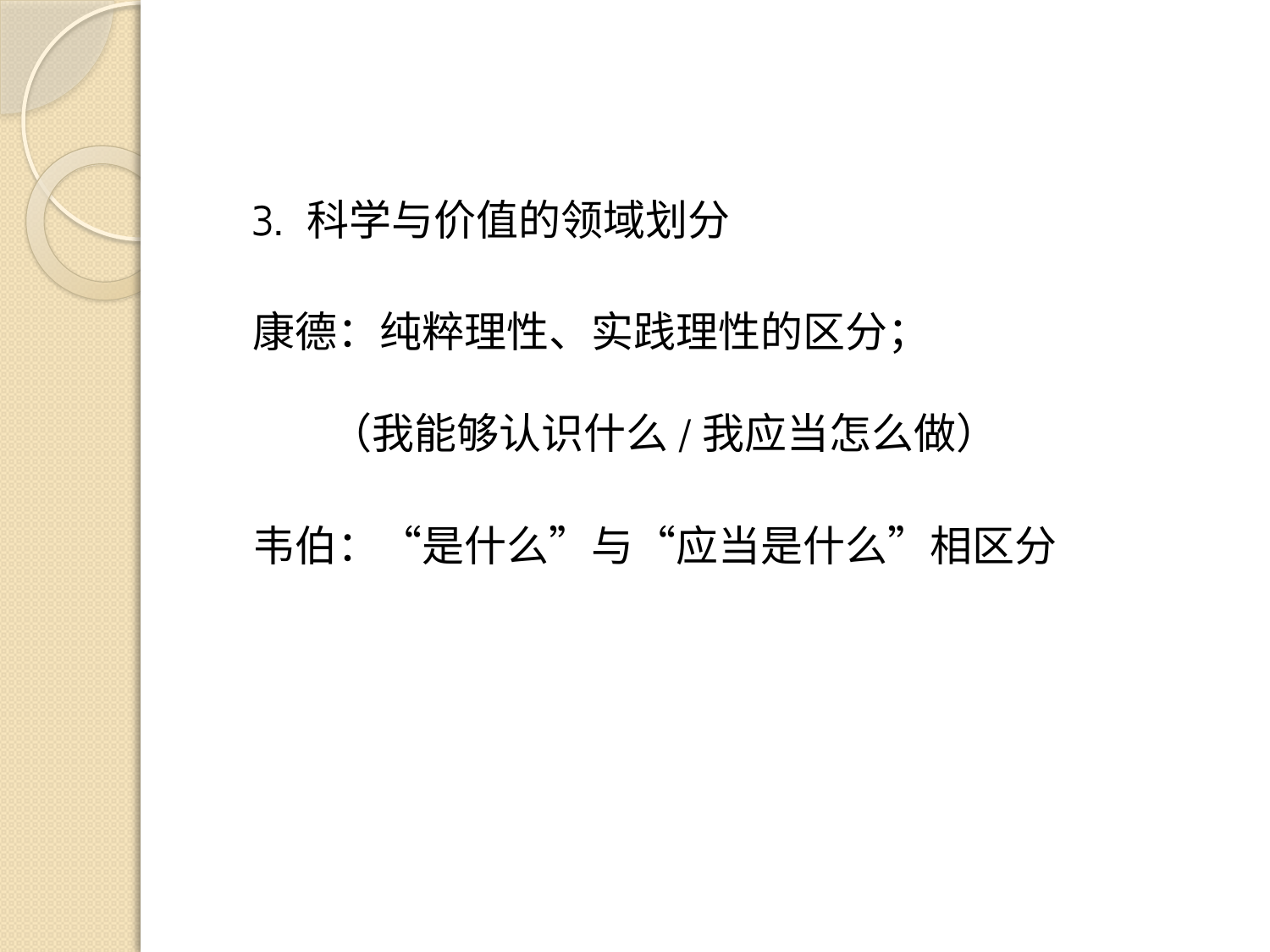

3. 科学与价值的领域划分
康德：纯粹理性、实践理性的区分；
    （我能够认识什么/我应当怎么做）
韦伯：“是什么”与“应当是什么”相区分